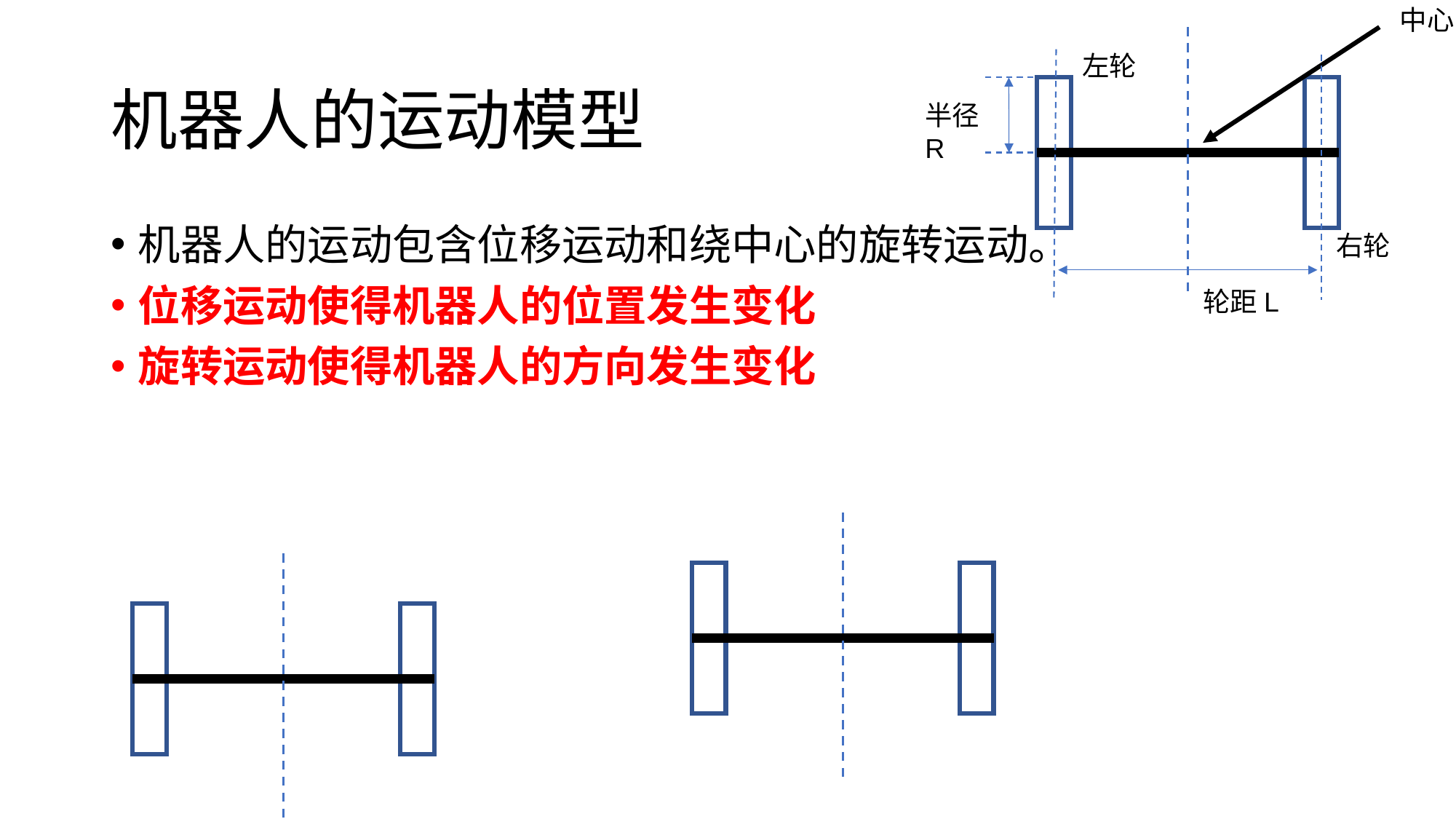

中心

# 机器人的运动模型
左轮
半径R
机器人的运动包含位移运动和绕中心的旋转运动。
位移运动使得机器人的位置发生变化
旋转运动使得机器人的方向发生变化
右轮
轮距L